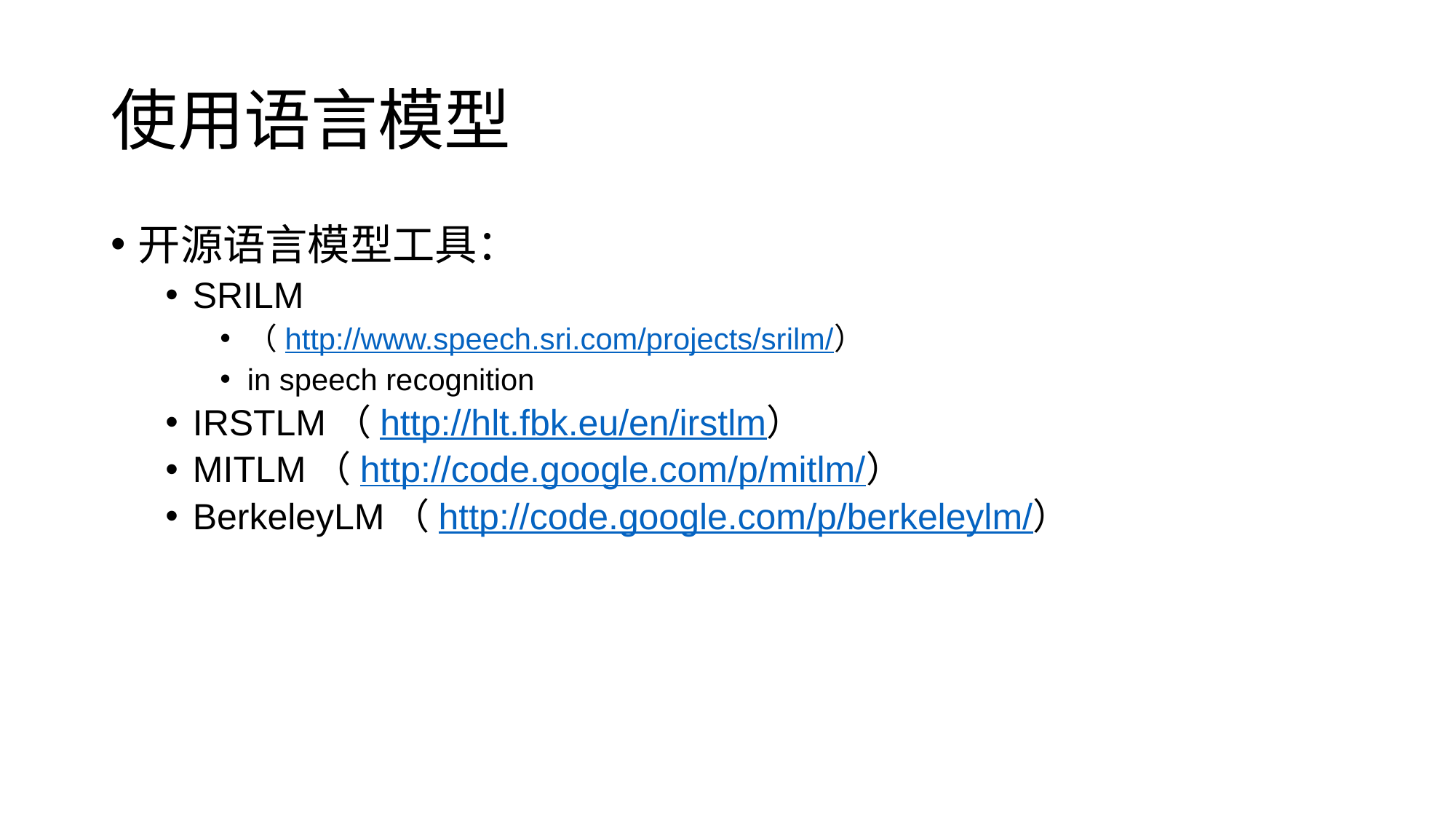

# 使用语言模型
开源语言模型工具：
SRILM
（http://www.speech.sri.com/projects/srilm/）
in speech recognition
IRSTLM（http://hlt.fbk.eu/en/irstlm）
MITLM（http://code.google.com/p/mitlm/）
BerkeleyLM（http://code.google.com/p/berkeleylm/）